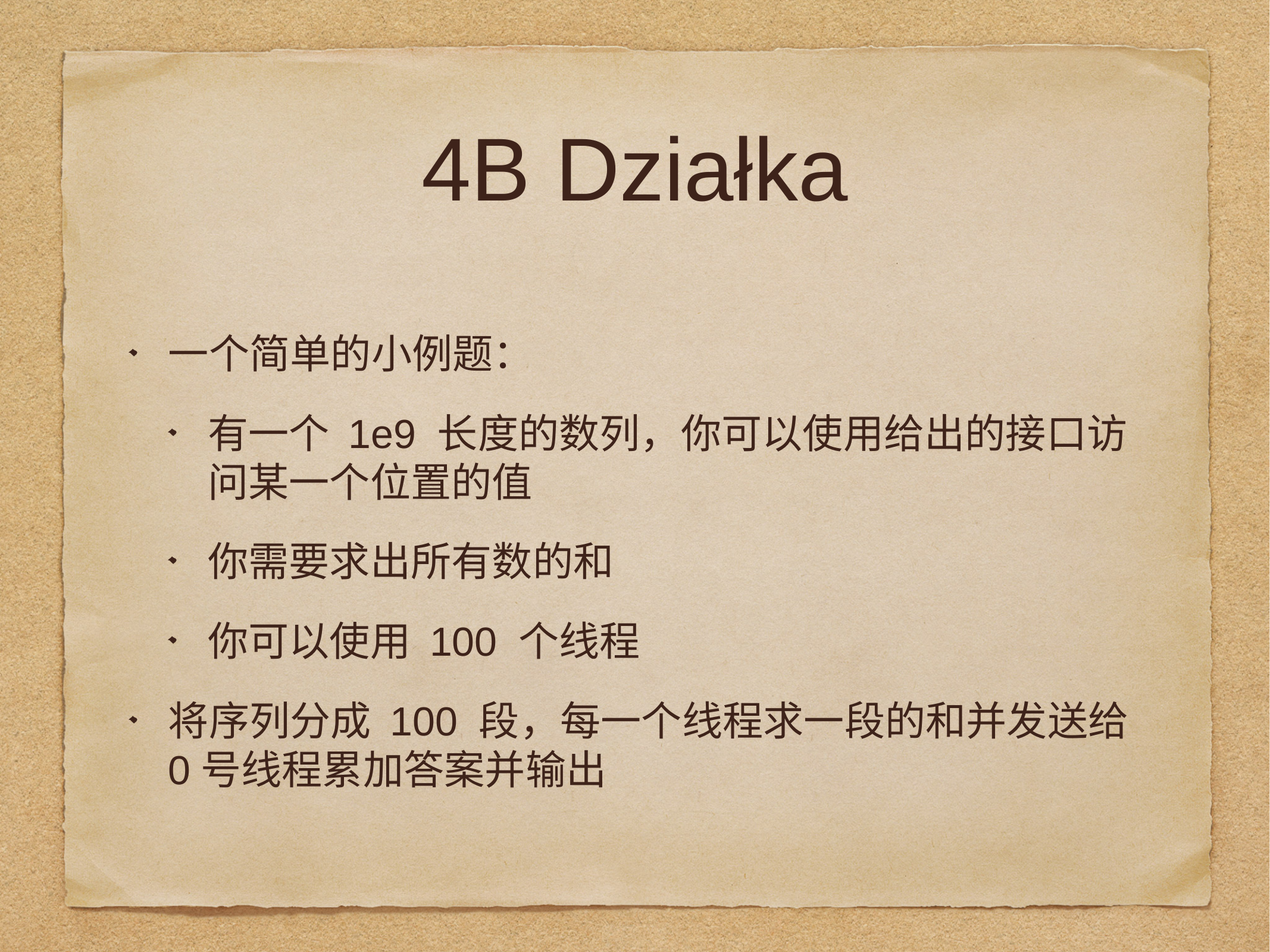

# 4B Działka
一个简单的小例题：
有一个 1e9 长度的数列，你可以使用给出的接口访问某一个位置的值
你需要求出所有数的和
你可以使用 100 个线程
将序列分成 100 段，每一个线程求一段的和并发送给0号线程累加答案并输出